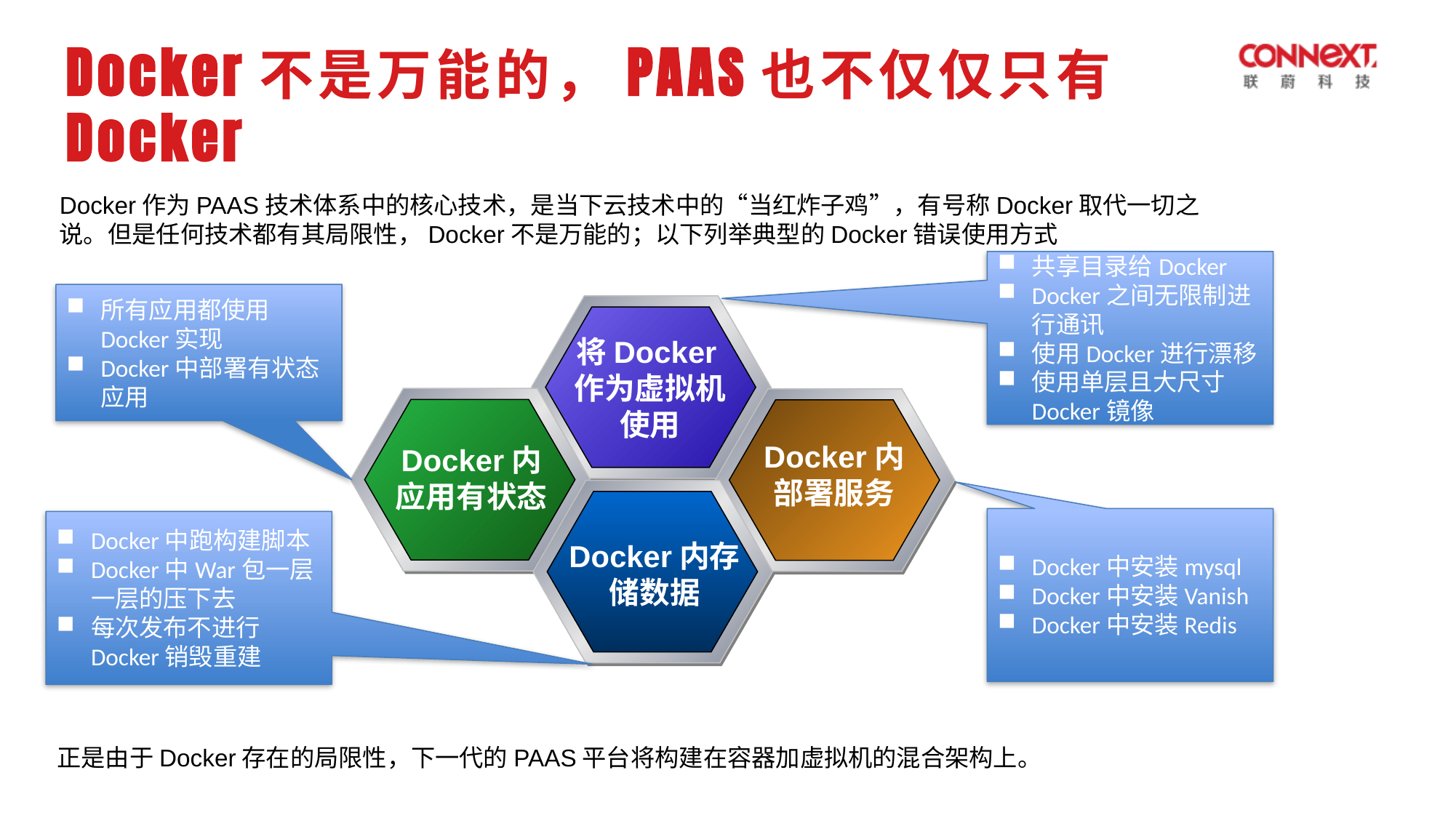

Docker不是万能的，PAAS也不仅仅只有Docker
Docker作为PAAS技术体系中的核心技术，是当下云技术中的“当红炸子鸡”，有号称Docker取代一切之说。但是任何技术都有其局限性，Docker不是万能的；以下列举典型的Docker错误使用方式
共享目录给Docker
Docker之间无限制进行通讯
使用Docker进行漂移
使用单层且大尺寸Docker镜像
所有应用都使用Docker实现
Docker中部署有状态应用

将Docker作为虚拟机使用

Docker内部署服务
Docker内应用有状态

Docker中安装mysql
Docker中安装Vanish
Docker中安装Redis
Docker中跑构建脚本
Docker中War包一层一层的压下去
每次发布不进行Docker销毁重建
Docker内存储数据
正是由于Docker存在的局限性，下一代的PAAS平台将构建在容器加虚拟机的混合架构上。